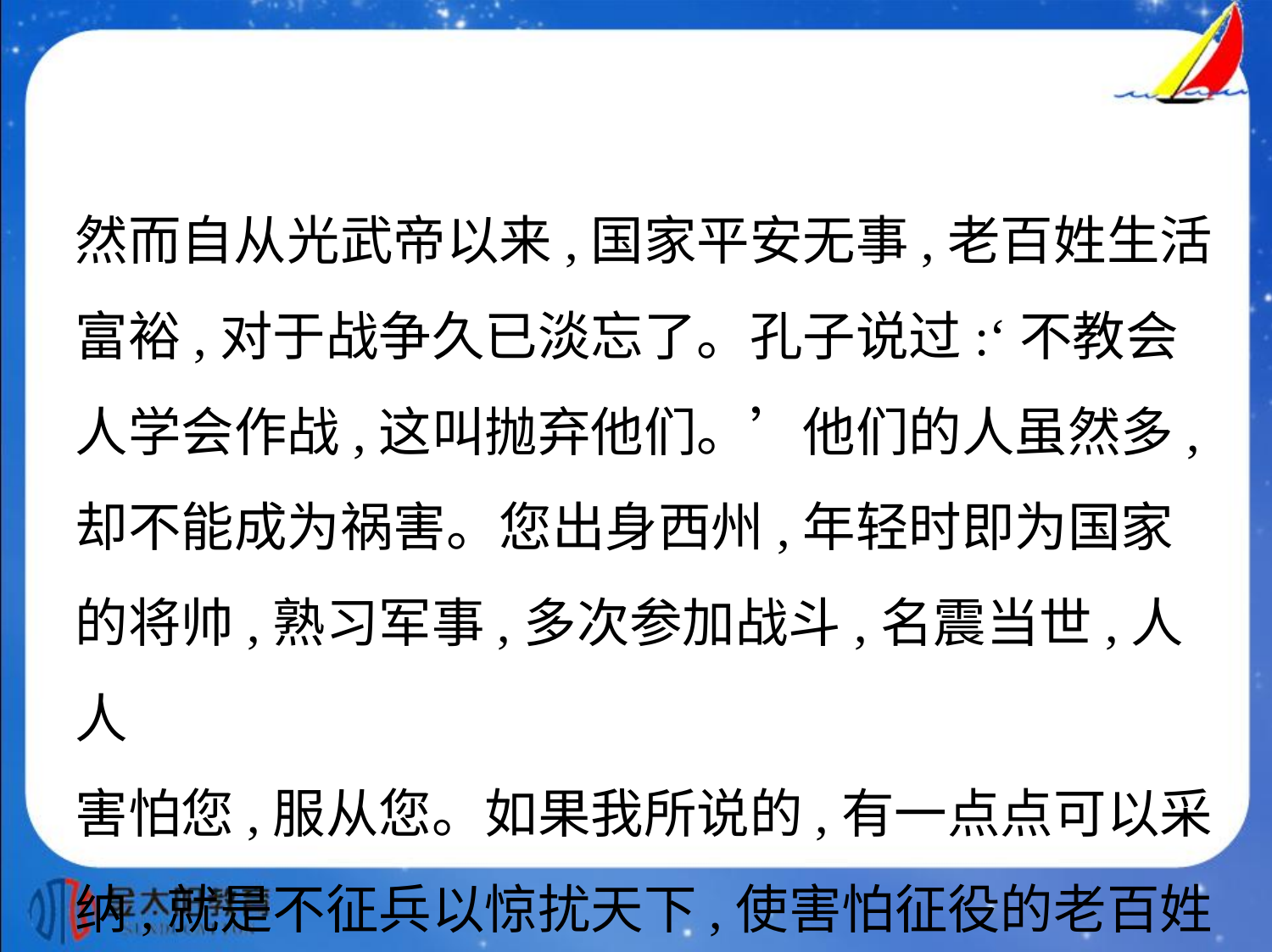

然而自从光武帝以来,国家平安无事,老百姓生活
富裕,对于战争久已淡忘了。孔子说过:‘不教会
人学会作战,这叫抛弃他们。’他们的人虽然多,
却不能成为祸害。您出身西州,年轻时即为国家
的将帅,熟习军事,多次参加战斗,名震当世,人人
害怕您,服从您。如果我所说的,有一点点可以采
纳,就是不征兵以惊扰天下,使害怕征役的老百姓